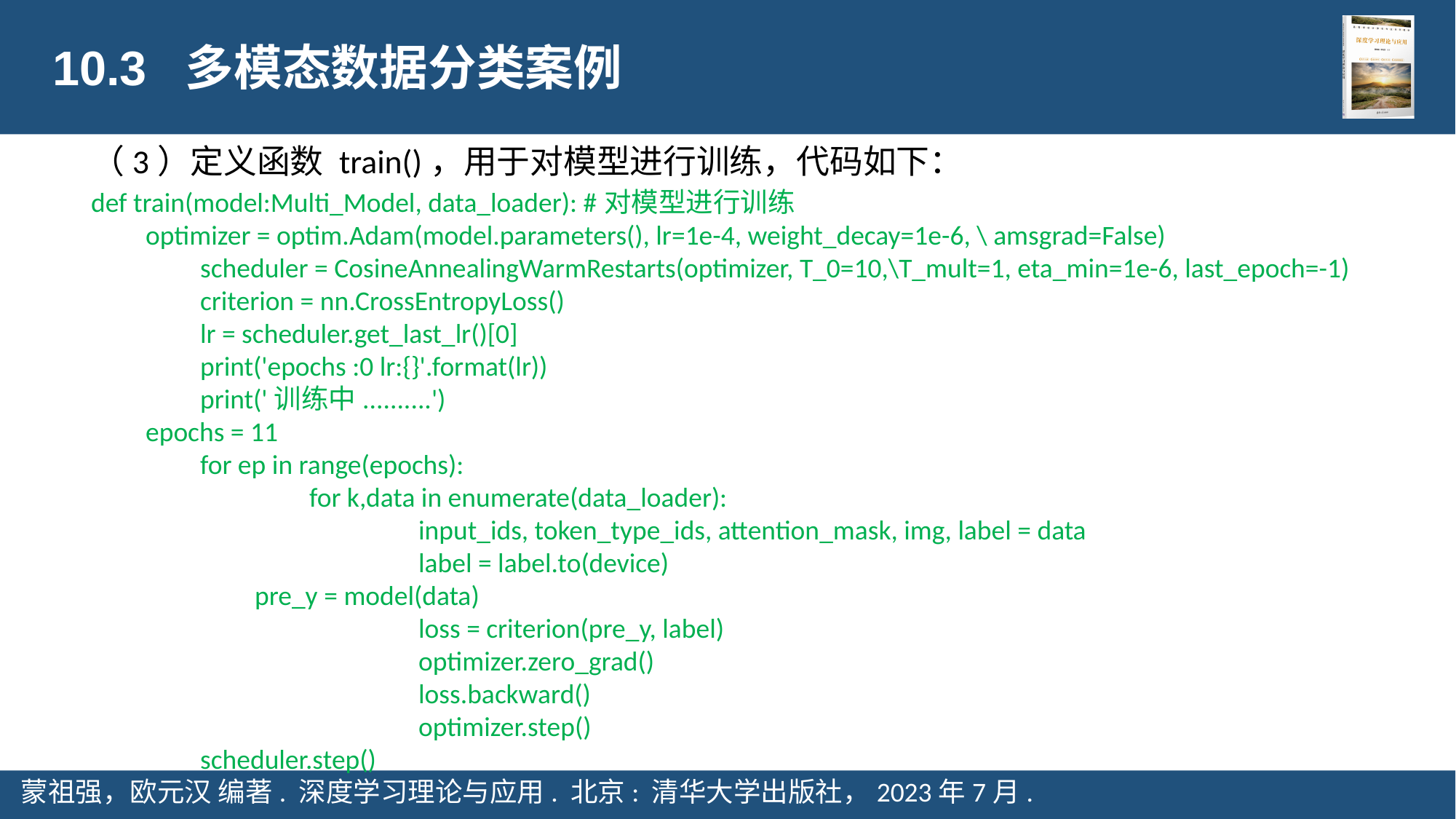

10.3  多模态数据分类案例
（3）定义函数 train()，用于对模型进行训练，代码如下：

def train(model:Multi_Model, data_loader): #对模型进行训练
optimizer = optim.Adam(model.parameters(), lr=1e-4, weight_decay=1e-6, \ amsgrad=False)
scheduler = CosineAnnealingWarmRestarts(optimizer, T_0=10,\T_mult=1, eta_min=1e-6, last_epoch=-1)
 	criterion = nn.CrossEntropyLoss()
 	lr = scheduler.get_last_lr()[0]
 	print('epochs :0 lr:{}'.format(lr))
 	print('训练中..........')
epochs = 11
 	for ep in range(epochs):
 		for k,data in enumerate(data_loader):
 			input_ids, token_type_ids, attention_mask, img, label = data
 			label = label.to(device)
pre_y = model(data)
 			loss = criterion(pre_y, label)
 			optimizer.zero_grad()
 			loss.backward()
 			optimizer.step()
 	scheduler.step()